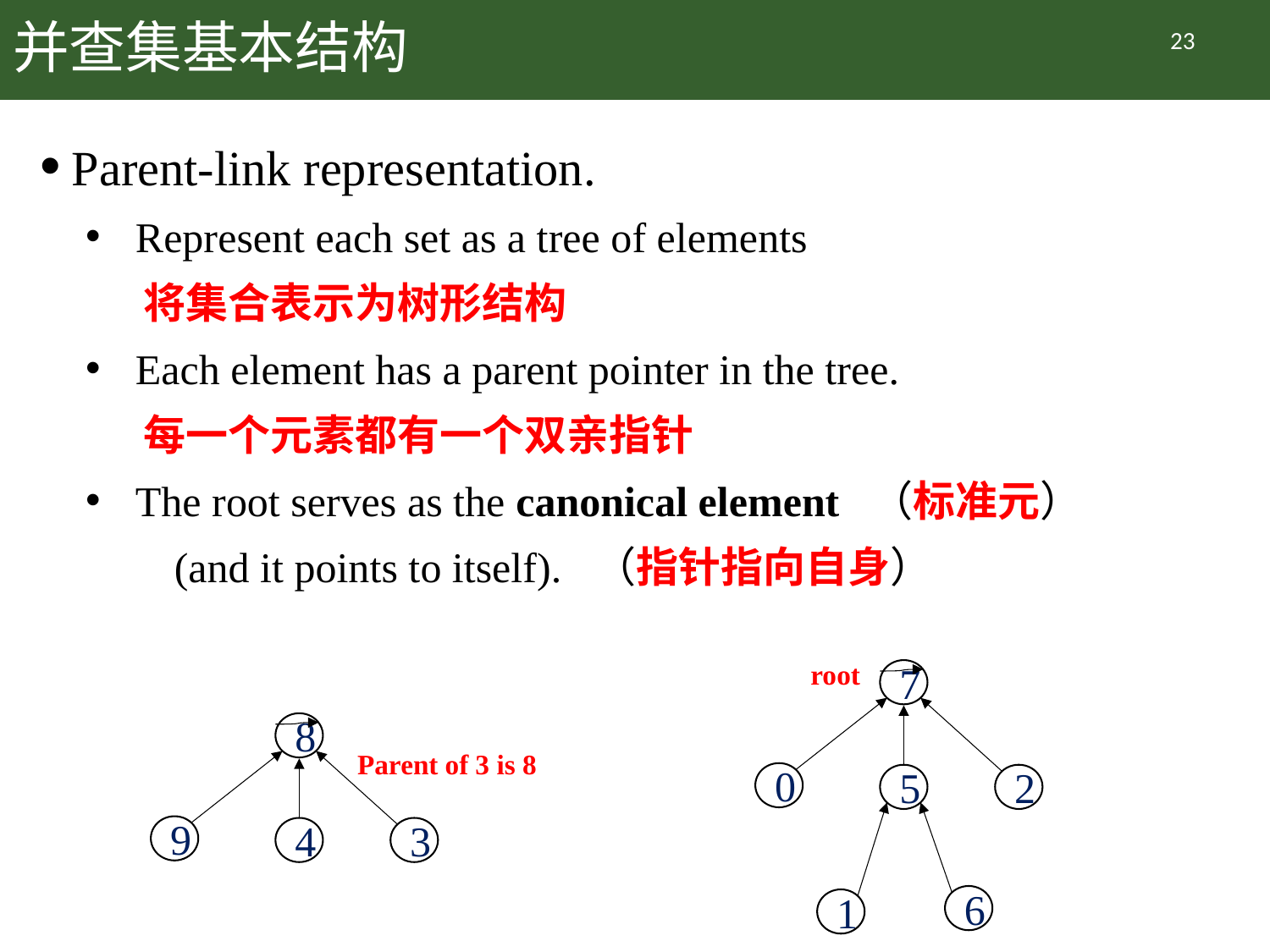

# 并查集基本结构
23
Parent-link representation.
Represent each set as a tree of elements
     将集合表示为树形结构
Each element has a parent pointer in the tree.
     每一个元素都有一个双亲指针
The root serves as the canonical element  （标准元）
   (and it points to itself).  （指针指向自身）
root
7
0
5
2
6
1
8
9
4
3
Parent of 3 is 8